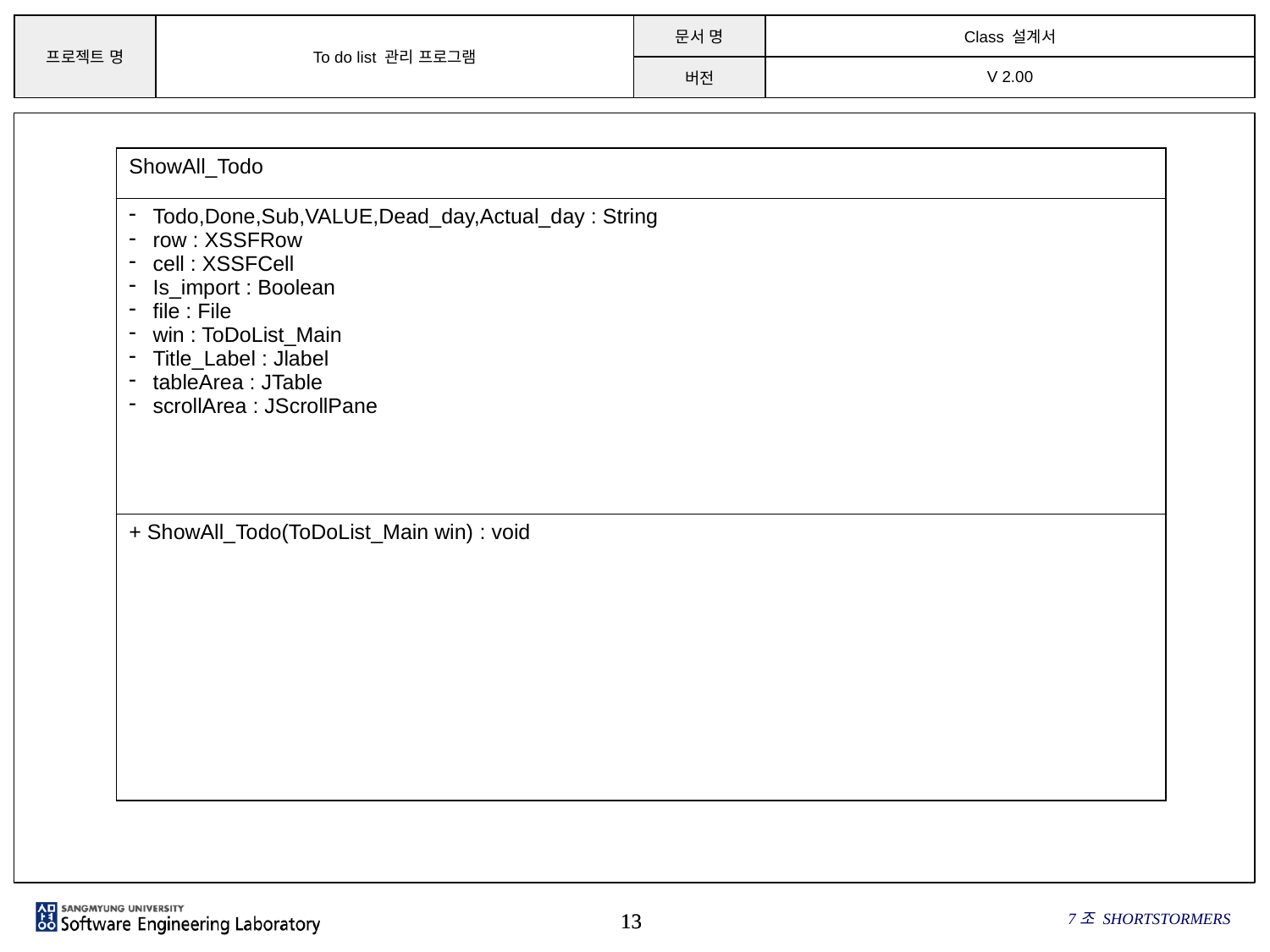

| ShowAll\_Todo |
| --- |
| Todo,Done,Sub,VALUE,Dead\_day,Actual\_day : String row : XSSFRow cell : XSSFCell Is\_import : Boolean file : File win : ToDoList\_Main Title\_Label : Jlabel tableArea : JTable scrollArea : JScrollPane |
| + ShowAll\_Todo(ToDoList\_Main win) : void |
7조 SHORTSTORMERS